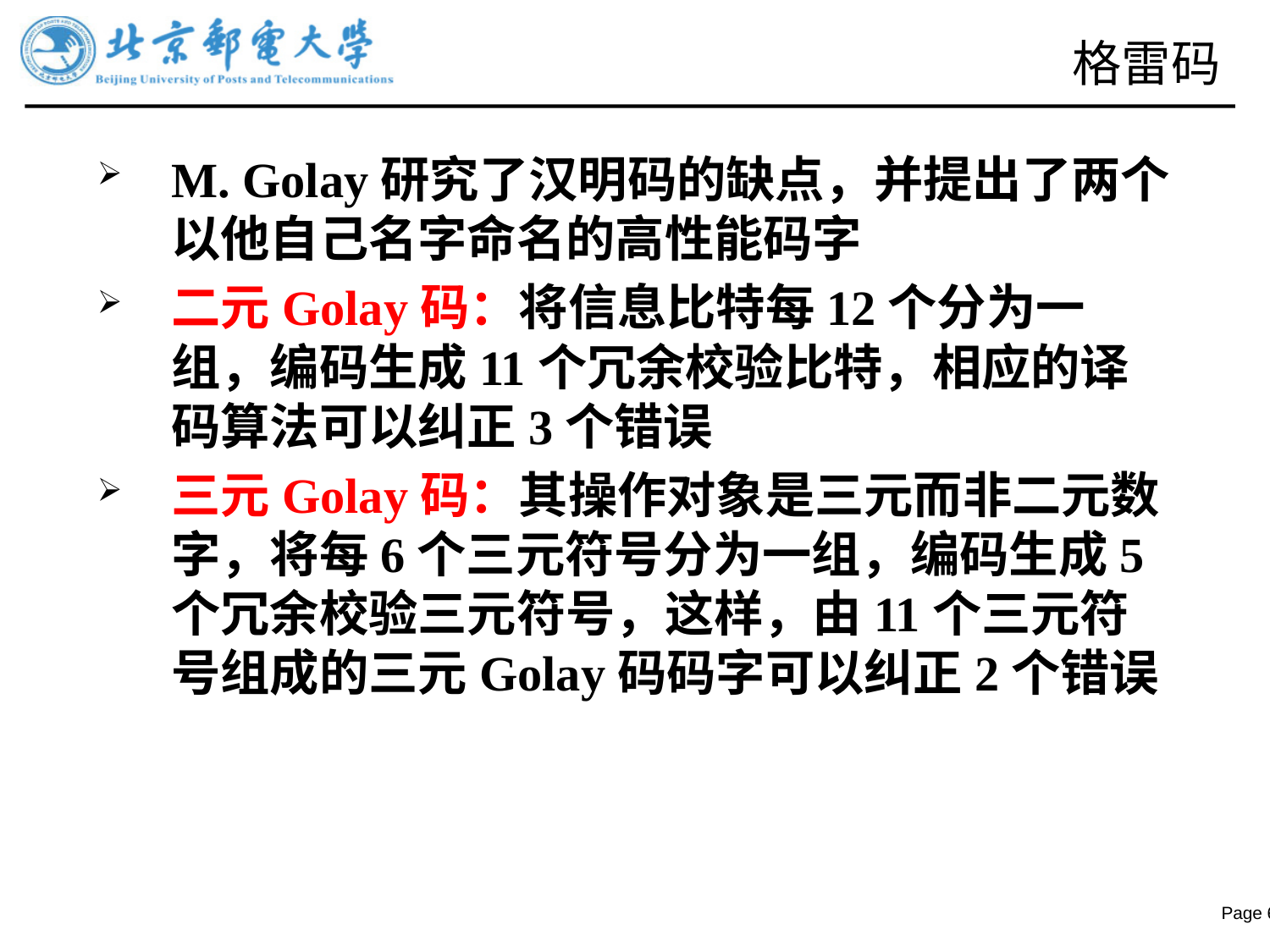

# 格雷码
M. Golay研究了汉明码的缺点，并提出了两个以他自己名字命名的高性能码字
二元Golay码：将信息比特每12个分为一组，编码生成11个冗余校验比特，相应的译码算法可以纠正3个错误
三元Golay码：其操作对象是三元而非二元数字，将每6个三元符号分为一组，编码生成5个冗余校验三元符号，这样，由11个三元符号组成的三元Golay码码字可以纠正2个错误